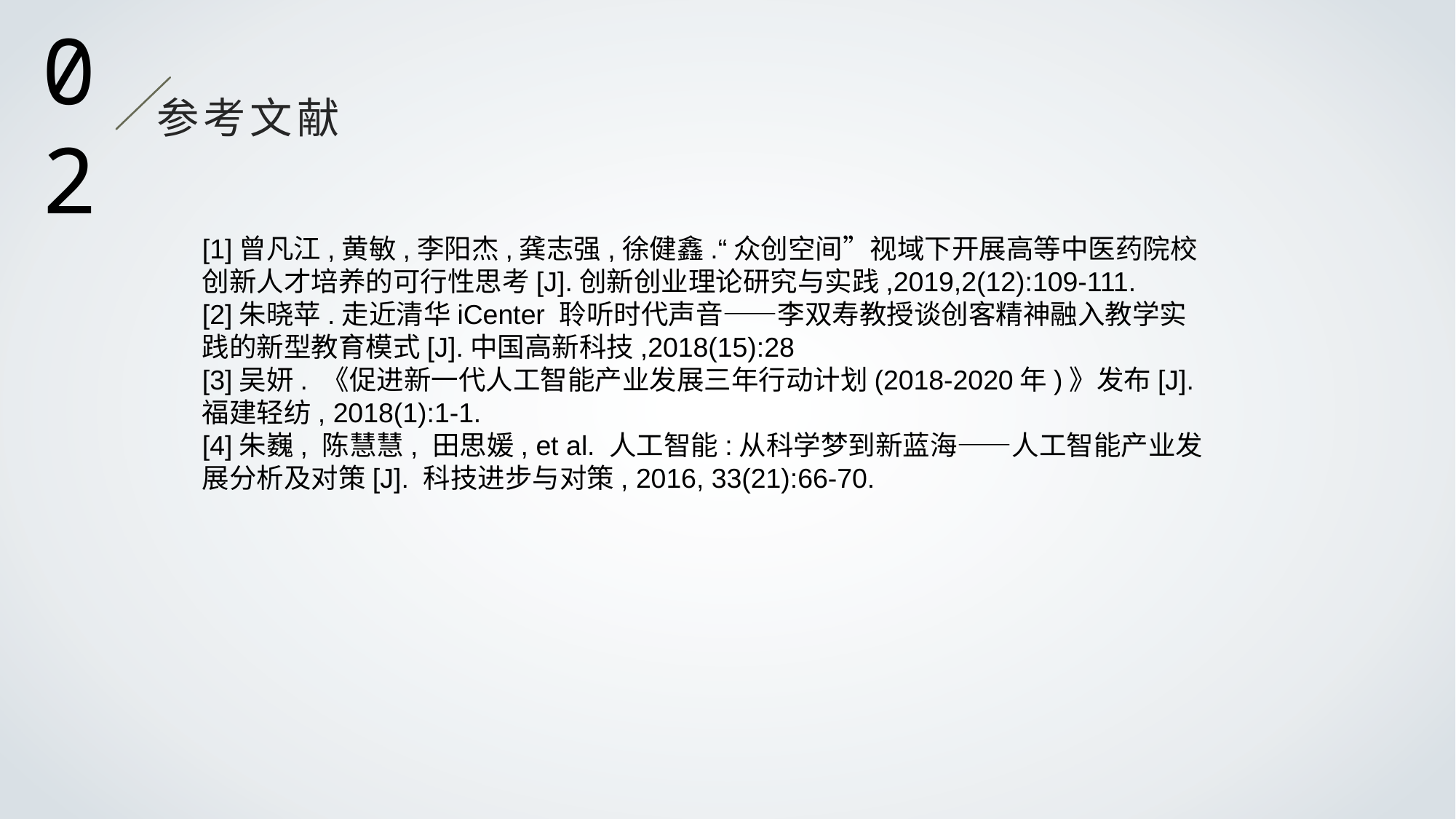

02
参考文献
[1]曾凡江,黄敏,李阳杰,龚志强,徐健鑫.“众创空间”视域下开展高等中医药院校创新人才培养的可行性思考[J].创新创业理论研究与实践,2019,2(12):109-111.
[2]朱晓苹.走近清华iCenter 聆听时代声音——李双寿教授谈创客精神融入教学实践的新型教育模式[J].中国高新科技,2018(15):28
[3]吴妍. 《促进新一代人工智能产业发展三年行动计划(2018-2020年)》发布[J]. 福建轻纺, 2018(1):1-1.
[4]朱巍, 陈慧慧, 田思媛, et al. 人工智能:从科学梦到新蓝海——人工智能产业发展分析及对策[J]. 科技进步与对策, 2016, 33(21):66-70.